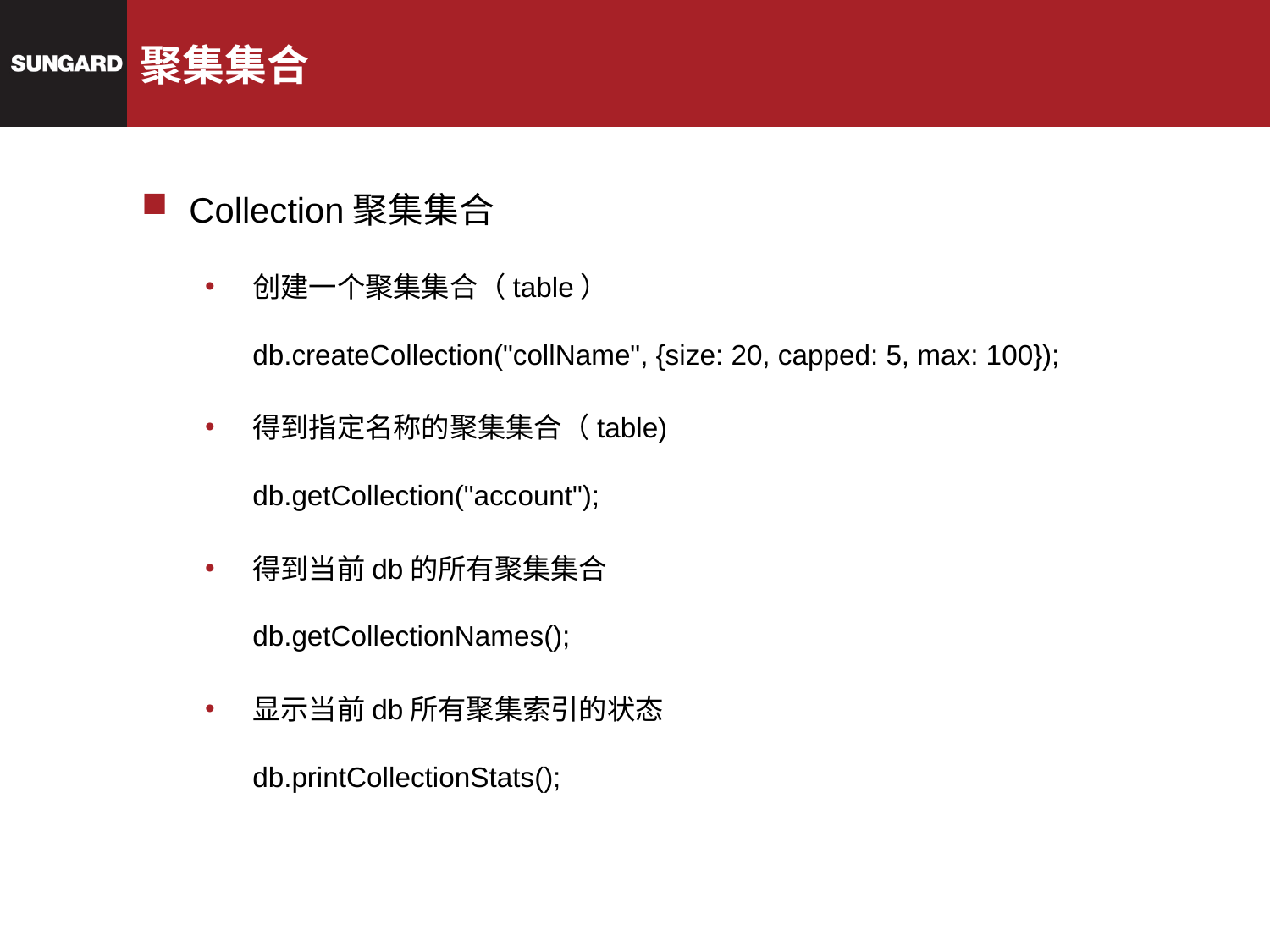

# 聚集集合
Collection聚集集合
创建一个聚集集合（table）
db.createCollection("collName", {size: 20, capped: 5, max: 100});
得到指定名称的聚集集合（table)
db.getCollection("account");
得到当前db的所有聚集集合
db.getCollectionNames();
显示当前db所有聚集索引的状态
db.printCollectionStats();